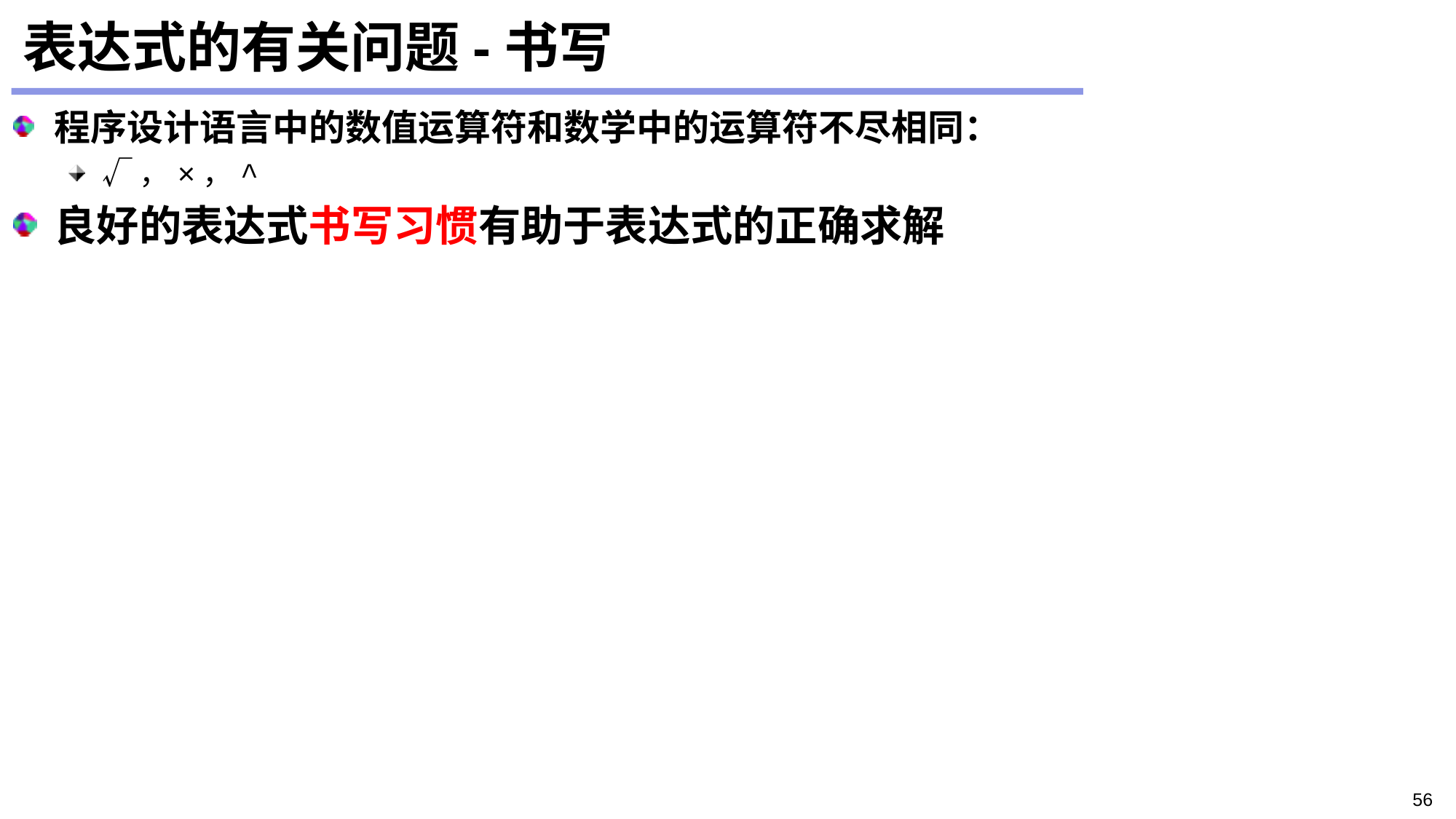

# 表达式的有关问题-书写
程序设计语言中的数值运算符和数学中的运算符不尽相同：
√，×，^
良好的表达式书写习惯有助于表达式的正确求解
56